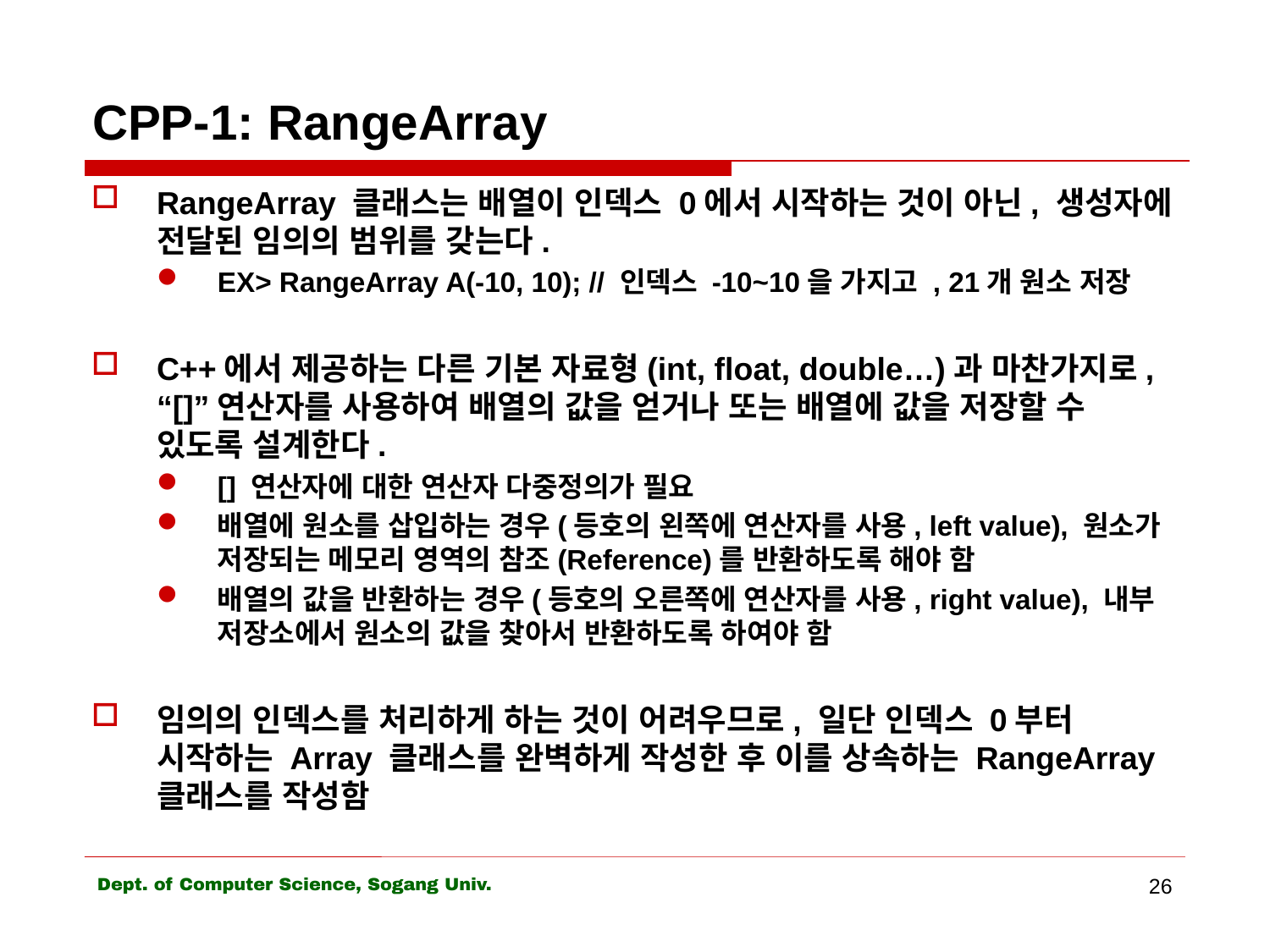

# CPP-1: RangeArray
RangeArray 클래스는 배열이 인덱스 0에서 시작하는 것이 아닌, 생성자에 전달된 임의의 범위를 갖는다.
EX> RangeArray A(-10, 10); // 인덱스 -10~10을 가지고 , 21개 원소 저장

C++에서 제공하는 다른 기본 자료형(int, float, double…)과 마찬가지로, “[]”연산자를 사용하여 배열의 값을 얻거나 또는 배열에 값을 저장할 수 있도록 설계한다.
[] 연산자에 대한 연산자 다중정의가 필요
배열에 원소를 삽입하는 경우(등호의 왼쪽에 연산자를 사용, left value), 원소가 저장되는 메모리 영역의 참조(Reference)를 반환하도록 해야 함
배열의 값을 반환하는 경우(등호의 오른쪽에 연산자를 사용, right value), 내부 저장소에서 원소의 값을 찾아서 반환하도록 하여야 함

임의의 인덱스를 처리하게 하는 것이 어려우므로, 일단 인덱스 0부터 시작하는 Array 클래스를 완벽하게 작성한 후 이를 상속하는 RangeArray 클래스를 작성함
Dept. of Computer Science, Sogang Univ.
26